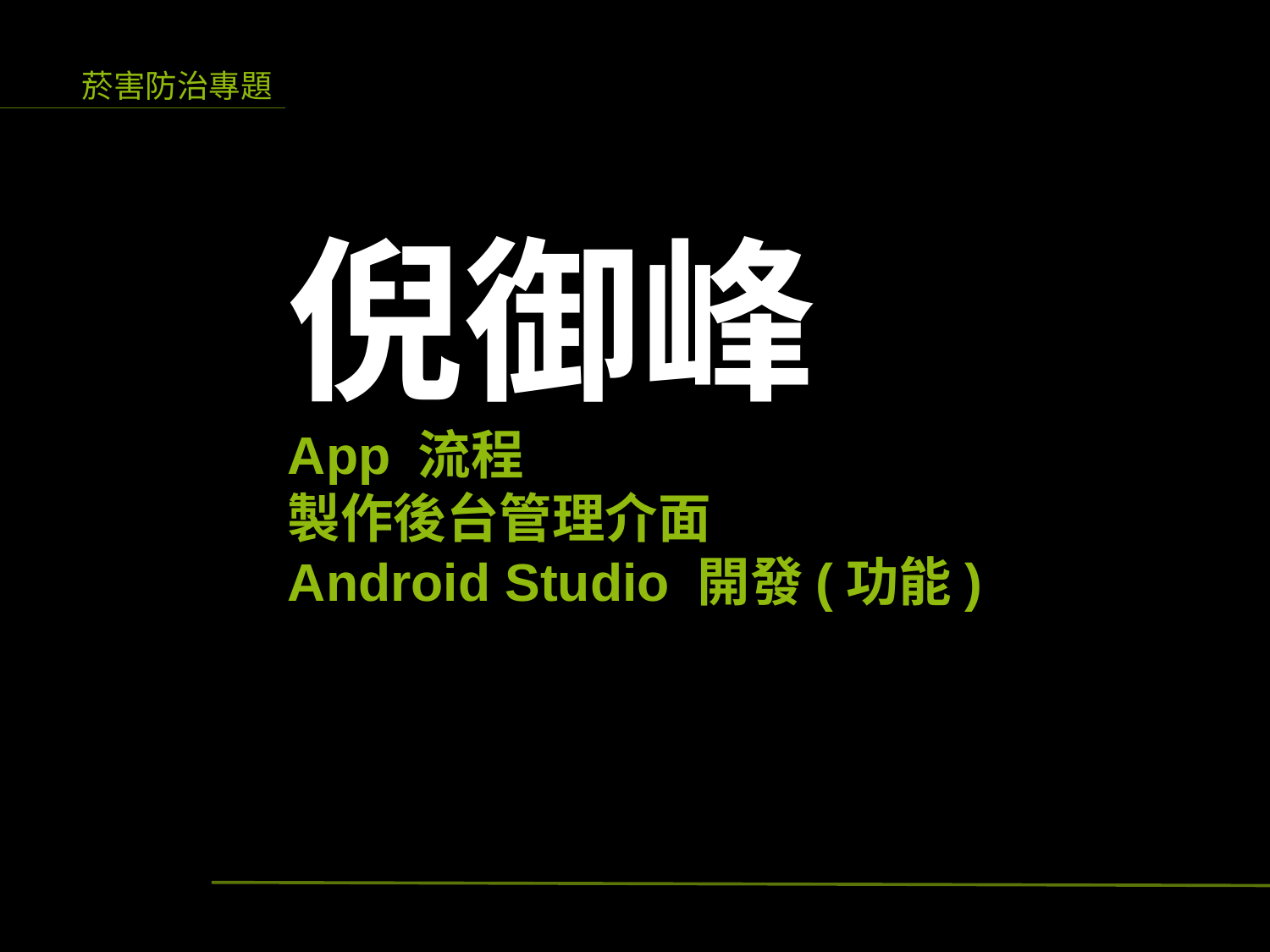

倪御峰
App 流程
製作後台管理介面
Android Studio 開發(功能)
12